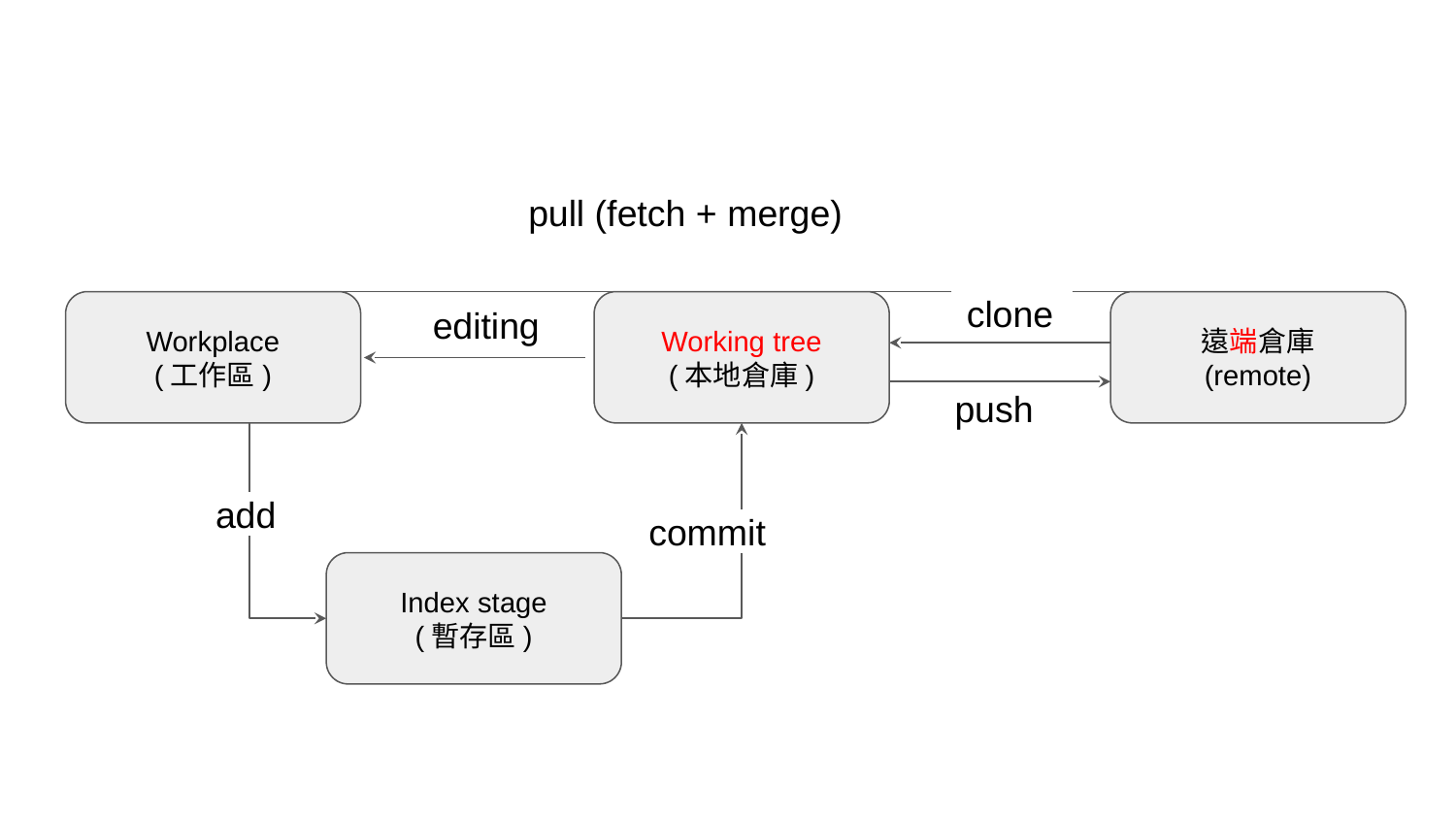

#
pull (fetch + merge)
Workplace
(工作區)
Working tree
(本地倉庫)
clone
遠端倉庫
(remote)
editing
push
add
commit
Index stage
(暫存區)